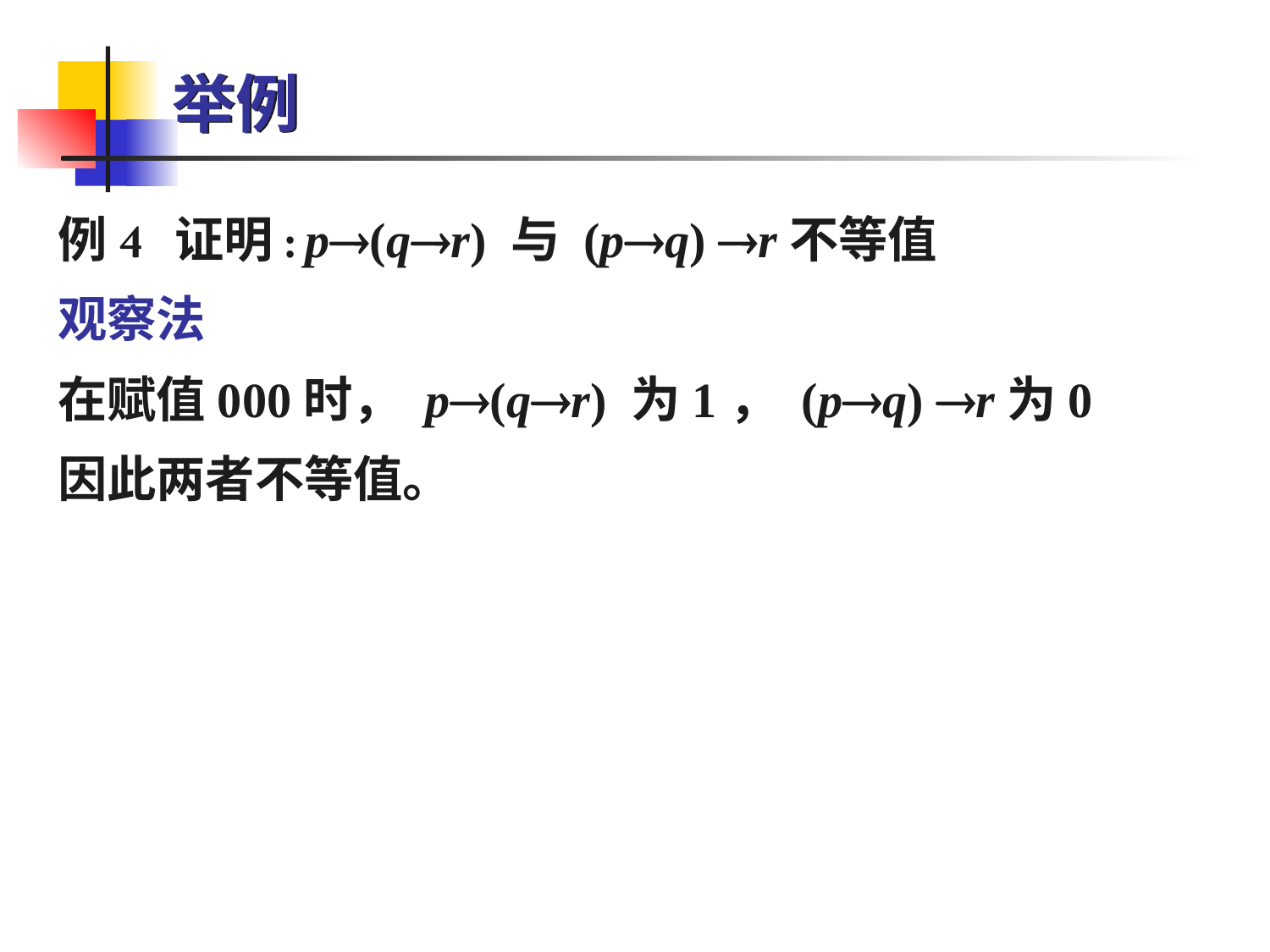

# 举例
例4  证明: p→(q→r) 与 (p→q) →r不等值
观察法
在赋值000时， p→(q→r) 为1， (p→q) →r为0
因此两者不等值。